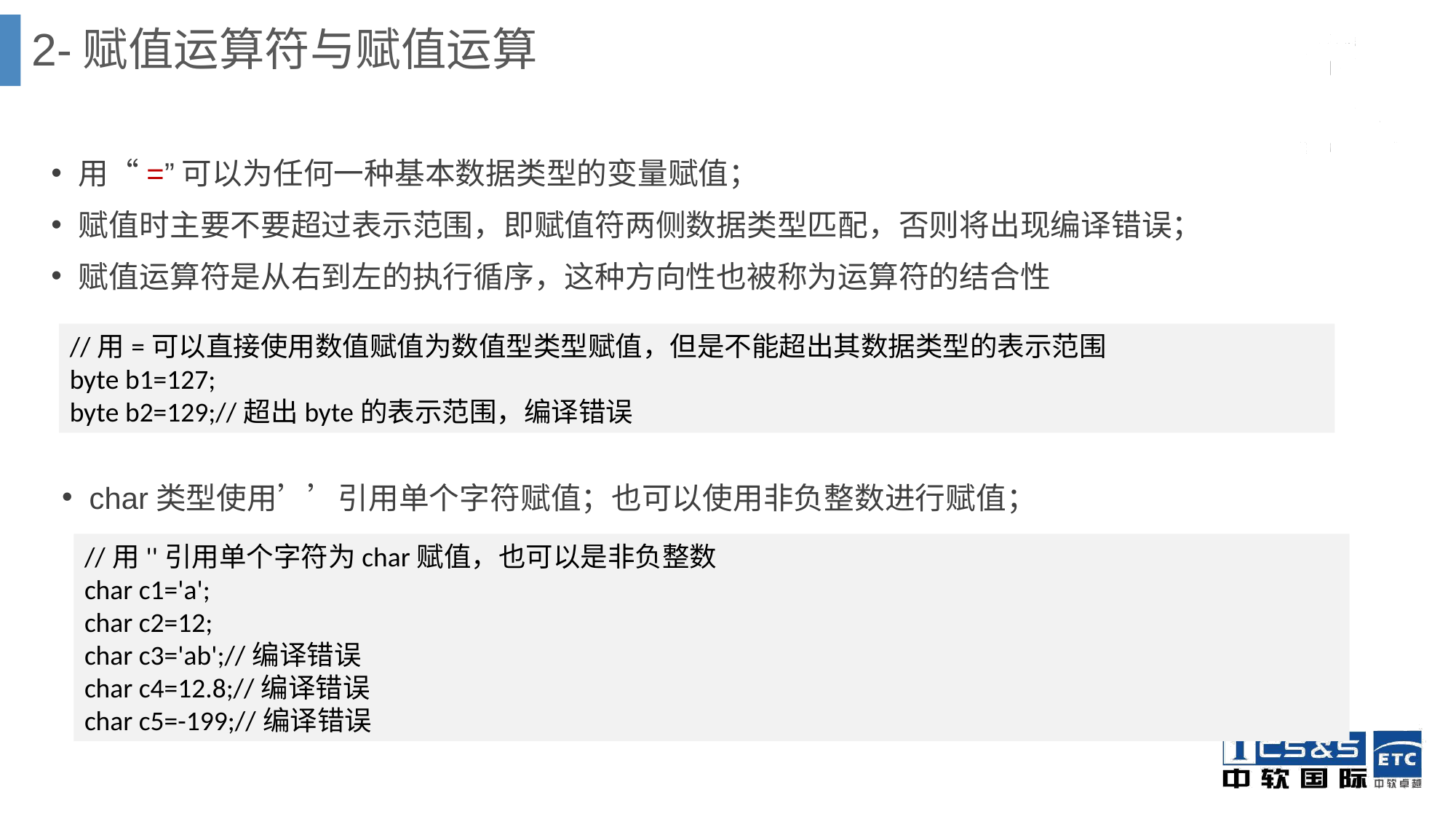

2-赋值运算符与赋值运算
用“=”可以为任何一种基本数据类型的变量赋值；
赋值时主要不要超过表示范围，即赋值符两侧数据类型匹配，否则将出现编译错误；
赋值运算符是从右到左的执行循序，这种方向性也被称为运算符的结合性

//用=可以直接使用数值赋值为数值型类型赋值，但是不能超出其数据类型的表示范围
byte b1=127;
byte b2=129;//超出byte的表示范围，编译错误
char类型使用’’引用单个字符赋值；也可以使用非负整数进行赋值；
//用''引用单个字符为char赋值，也可以是非负整数
char c1='a';
char c2=12;
char c3='ab';//编译错误
char c4=12.8;//编译错误
char c5=-199;//编译错误